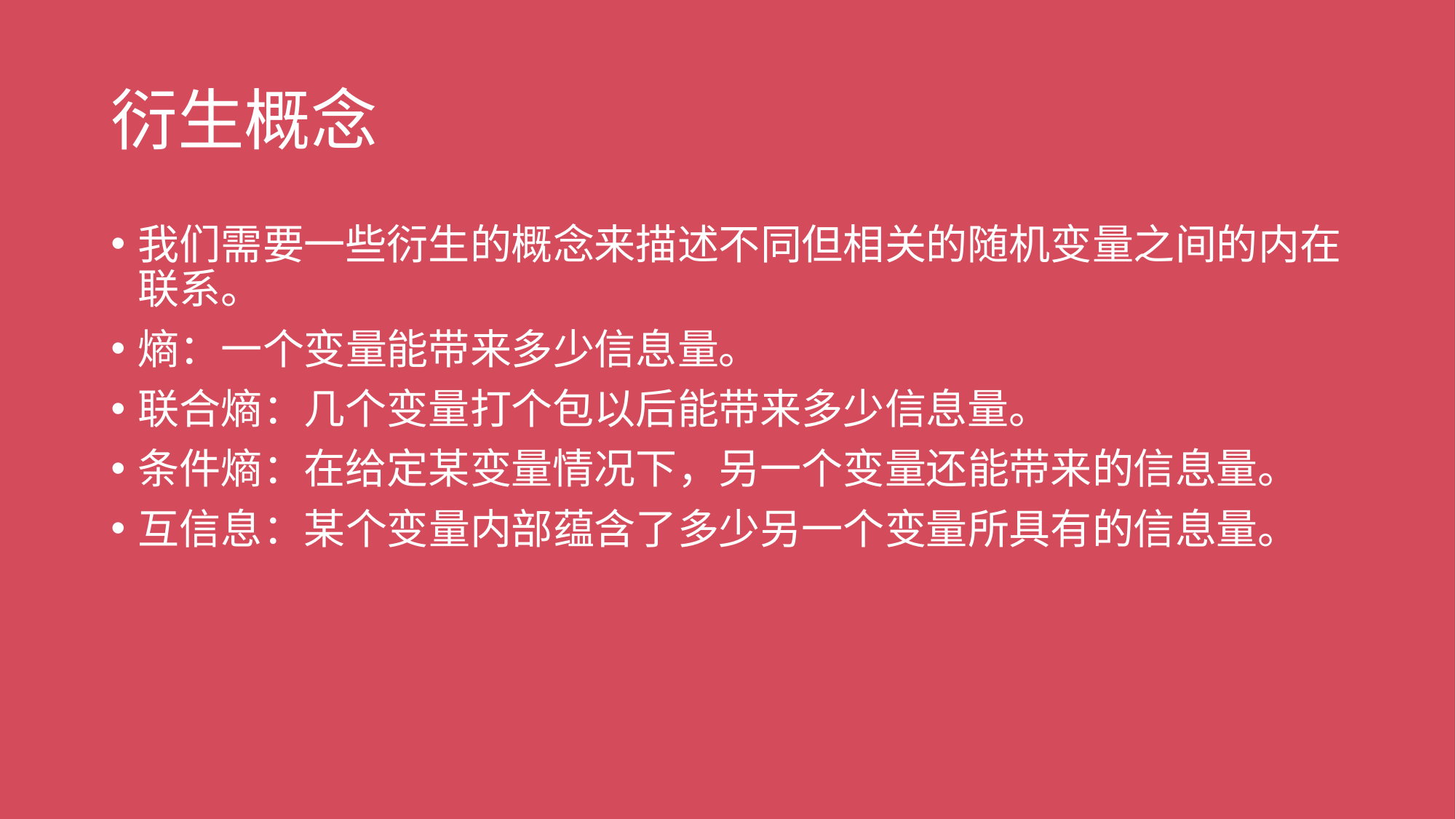

# 衍生概念
我们需要一些衍生的概念来描述不同但相关的随机变量之间的内在联系。
熵：一个变量能带来多少信息量。
联合熵：几个变量打个包以后能带来多少信息量。
条件熵：在给定某变量情况下，另一个变量还能带来的信息量。
互信息：某个变量内部蕴含了多少另一个变量所具有的信息量。